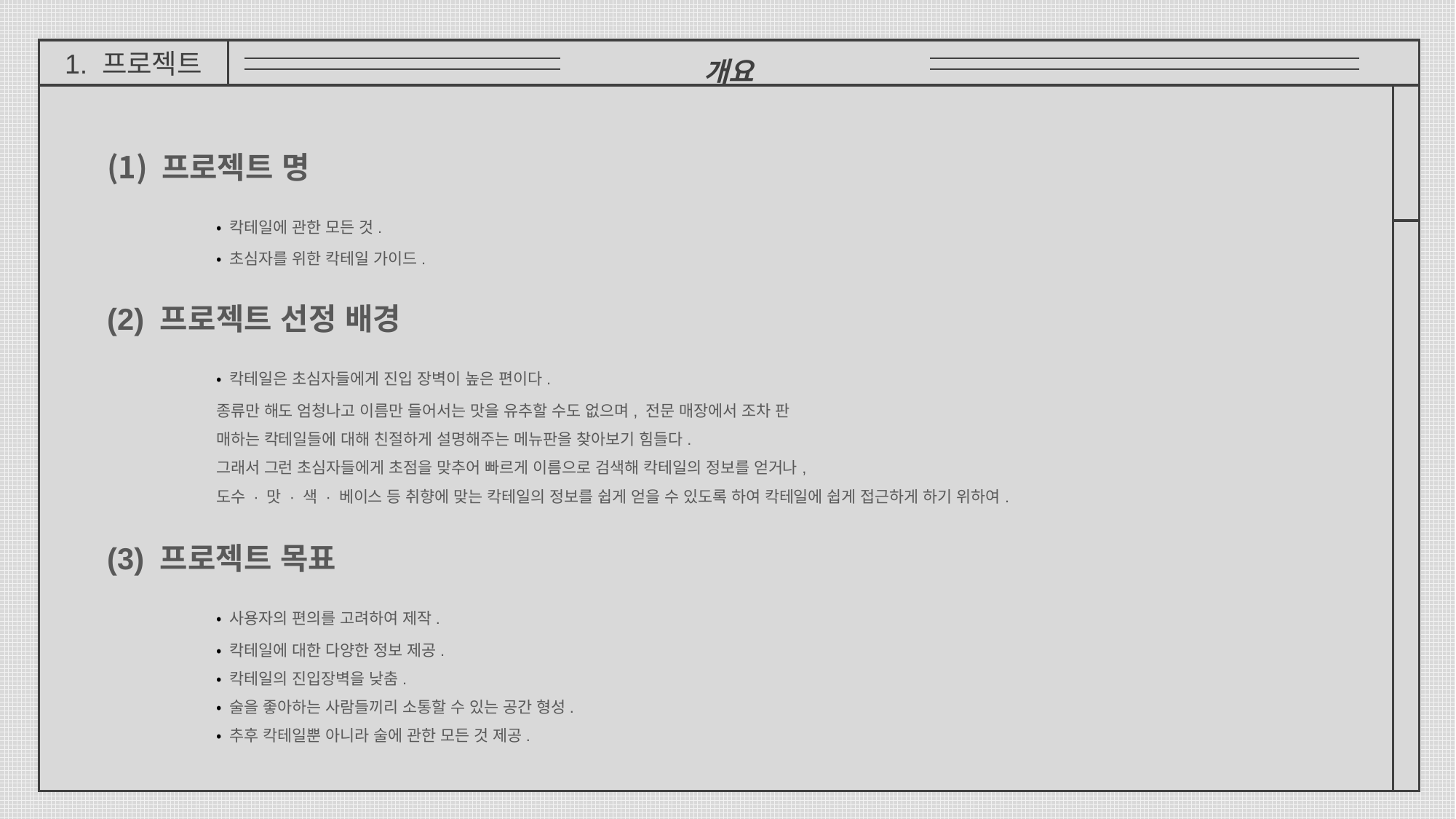

개요
1. 프로젝트

프로젝트 명
	• 칵테일에 관한 모든 것.
	• 초심자를 위한 칵테일 가이드.
(2) 프로젝트 선정 배경
	• 칵테일은 초심자들에게 진입 장벽이 높은 편이다.
	종류만 해도 엄청나고 이름만 들어서는 맛을 유추할 수도 없으며, 전문 매장에서 조차 판                                                     	매하는 칵테일들에 대해 친절하게 설명해주는 메뉴판을 찾아보기 힘들다.
	그래서 그런 초심자들에게 초점을 맞추어 빠르게 이름으로 검색해 칵테일의 정보를 얻거나,
	도수 · 맛 · 색 · 베이스 등 취향에 맞는 칵테일의 정보를 쉽게 얻을 수 있도록 하여 칵테일에 쉽게 접근하게 하기 위하여.
(3) 프로젝트 목표
	• 사용자의 편의를 고려하여 제작.
	• 칵테일에 대한 다양한 정보 제공.
	• 칵테일의 진입장벽을 낮춤.
	• 술을 좋아하는 사람들끼리 소통할 수 있는 공간 형성.
	• 추후 칵테일뿐 아니라 술에 관한 모든 것 제공.